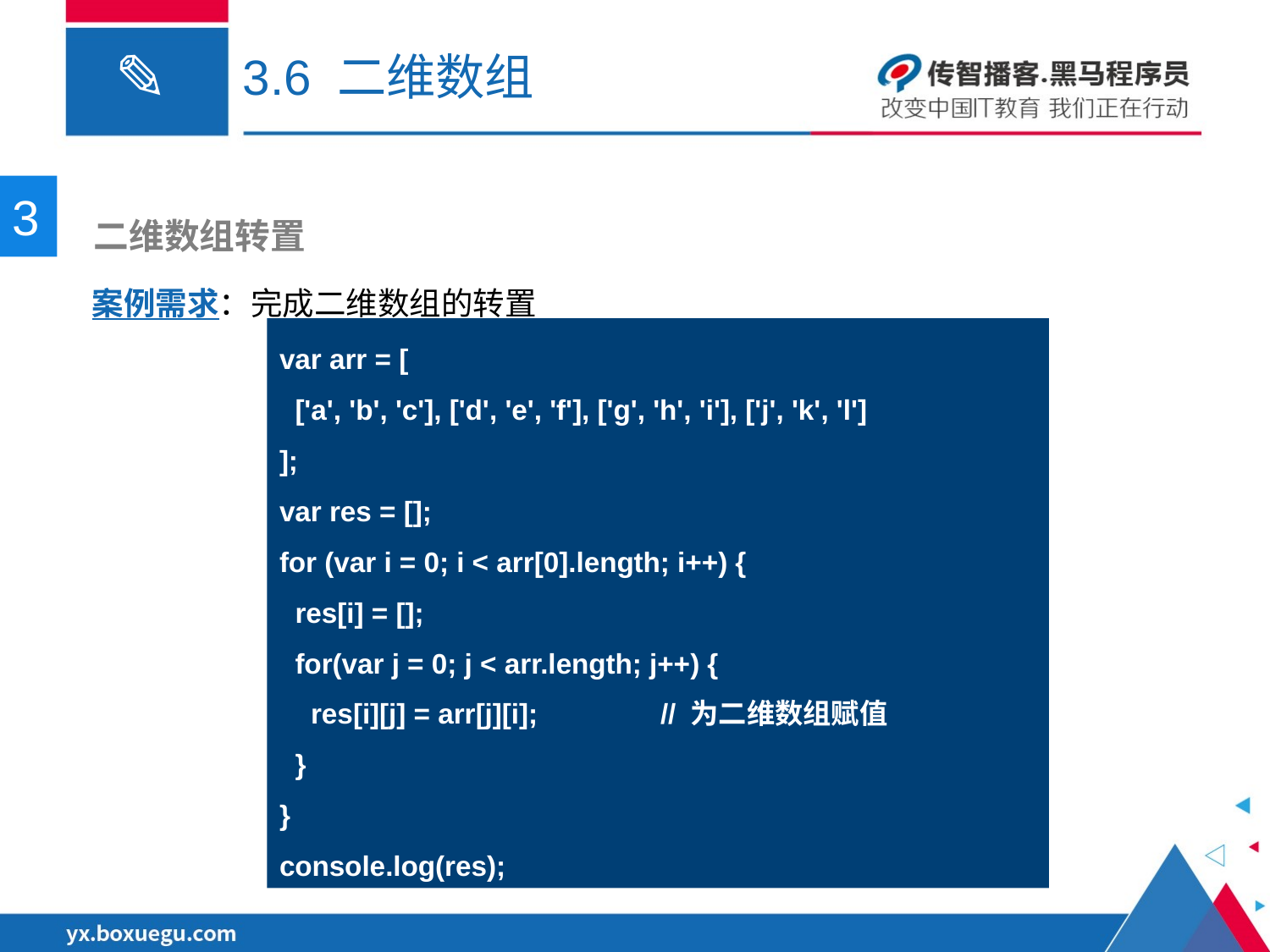

# 3.6 二维数组

3
  二维数组转置
案例需求：完成二维数组的转置
var arr = [
  ['a', 'b', 'c'], ['d', 'e', 'f'], ['g', 'h', 'i'], ['j', 'k', 'l']
];
var res = [];
for (var i = 0; i < arr[0].length; i++) {
  res[i] = [];
  for(var j = 0; j < arr.length; j++) {
    res[i][j] = arr[j][i];	// 为二维数组赋值
  }
}
console.log(res);